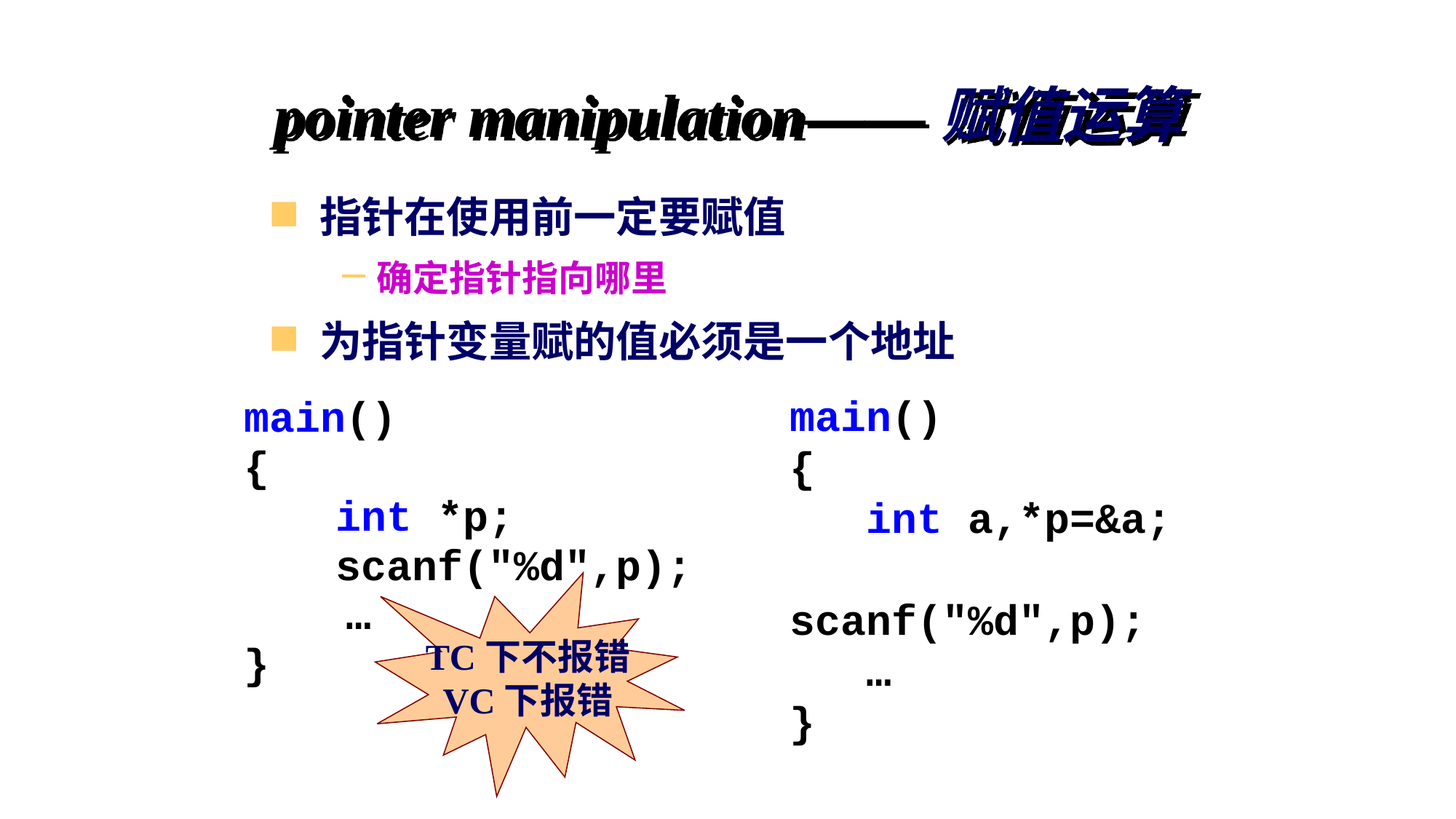

# pointer manipulation——赋值运算
指针在使用前一定要赋值
确定指针指向哪里
为指针变量赋的值必须是一个地址

main()
{
   int a,*p=&a;
   scanf("%d",p);
   …
}
main()
{
	  int *p;
	  scanf("%d",p);
    …
}
TC下不报错
VC下报错